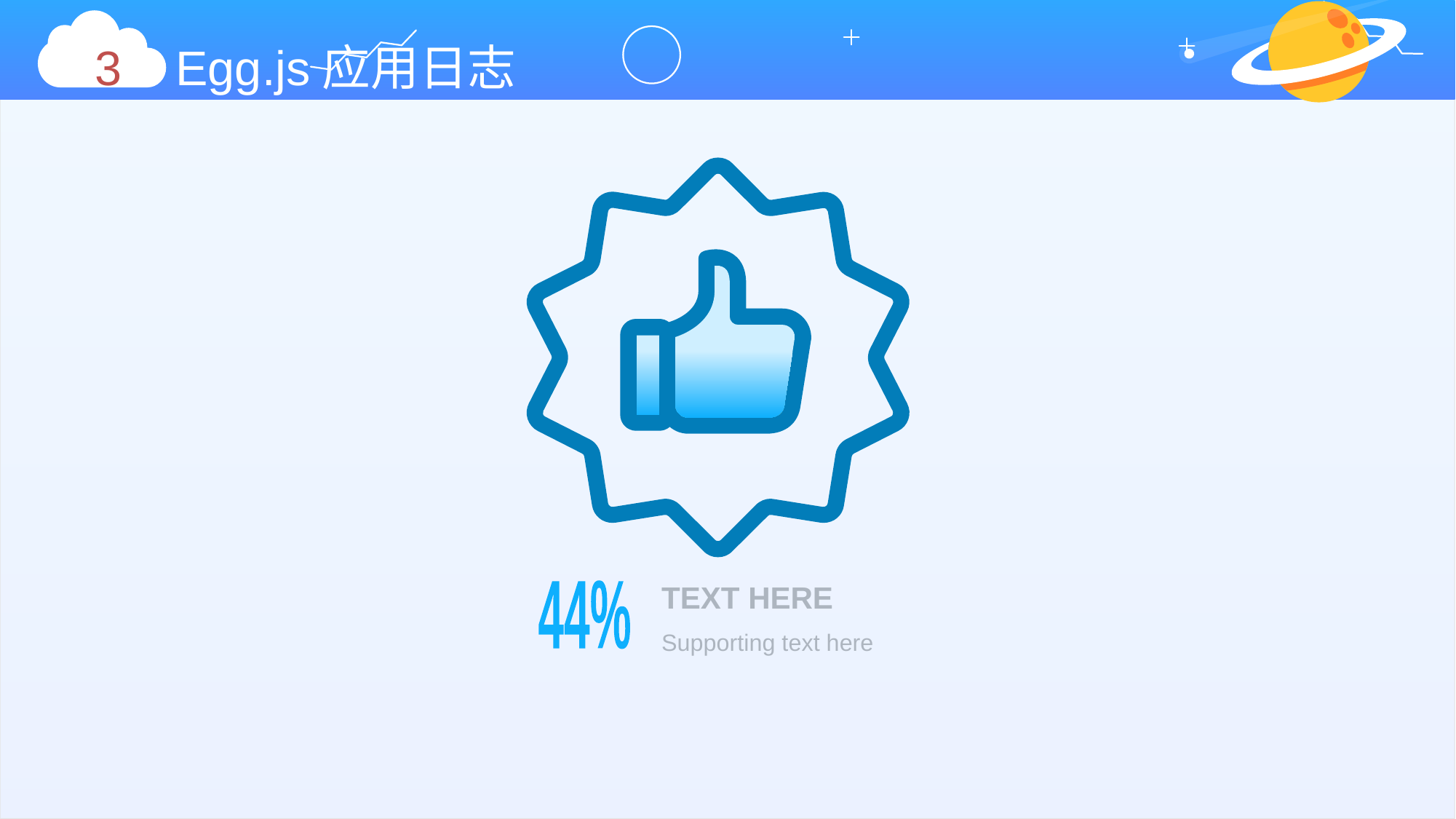

3    Egg.js应用日志

TEXT HERE
44%
Supporting text here